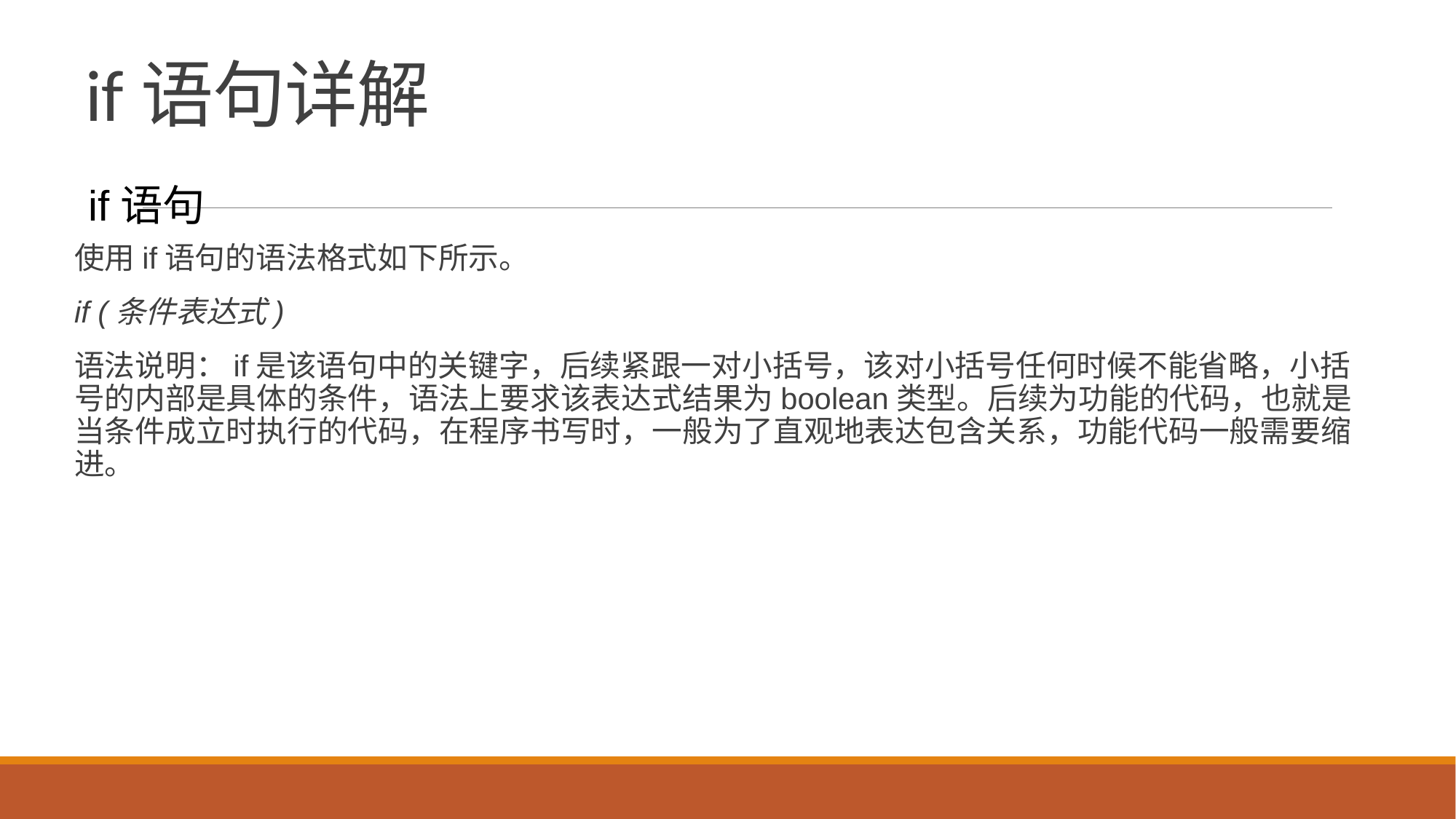

# if语句详解
if语句
使用if语句的语法格式如下所示。
if (条件表达式)
语法说明：if是该语句中的关键字，后续紧跟一对小括号，该对小括号任何时候不能省略，小括号的内部是具体的条件，语法上要求该表达式结果为boolean类型。后续为功能的代码，也就是当条件成立时执行的代码，在程序书写时，一般为了直观地表达包含关系，功能代码一般需要缩进。